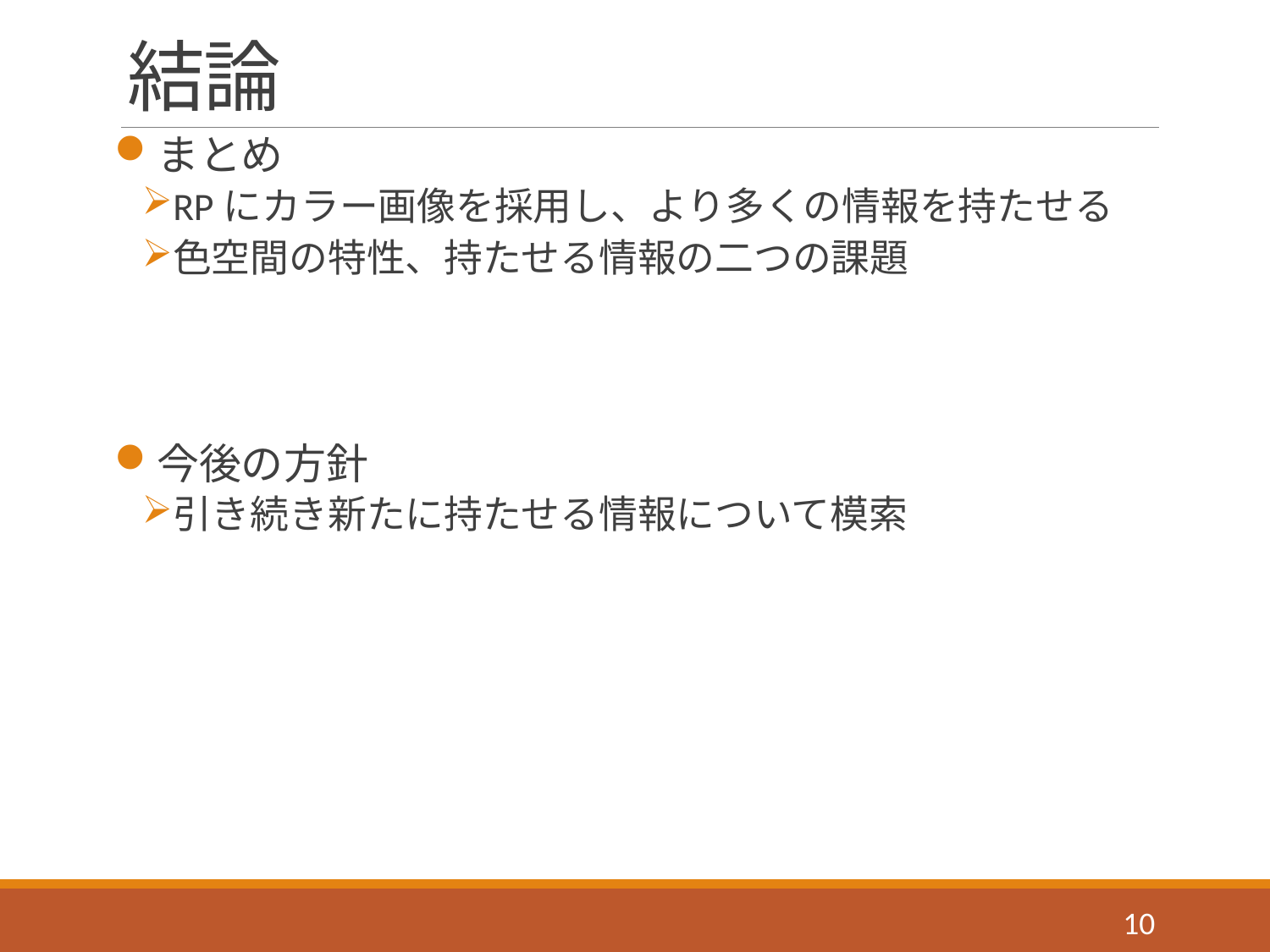

# 結論
まとめ
RPにカラー画像を採用し、より多くの情報を持たせる
色空間の特性、持たせる情報の二つの課題

今後の方針
引き続き新たに持たせる情報について模索

10